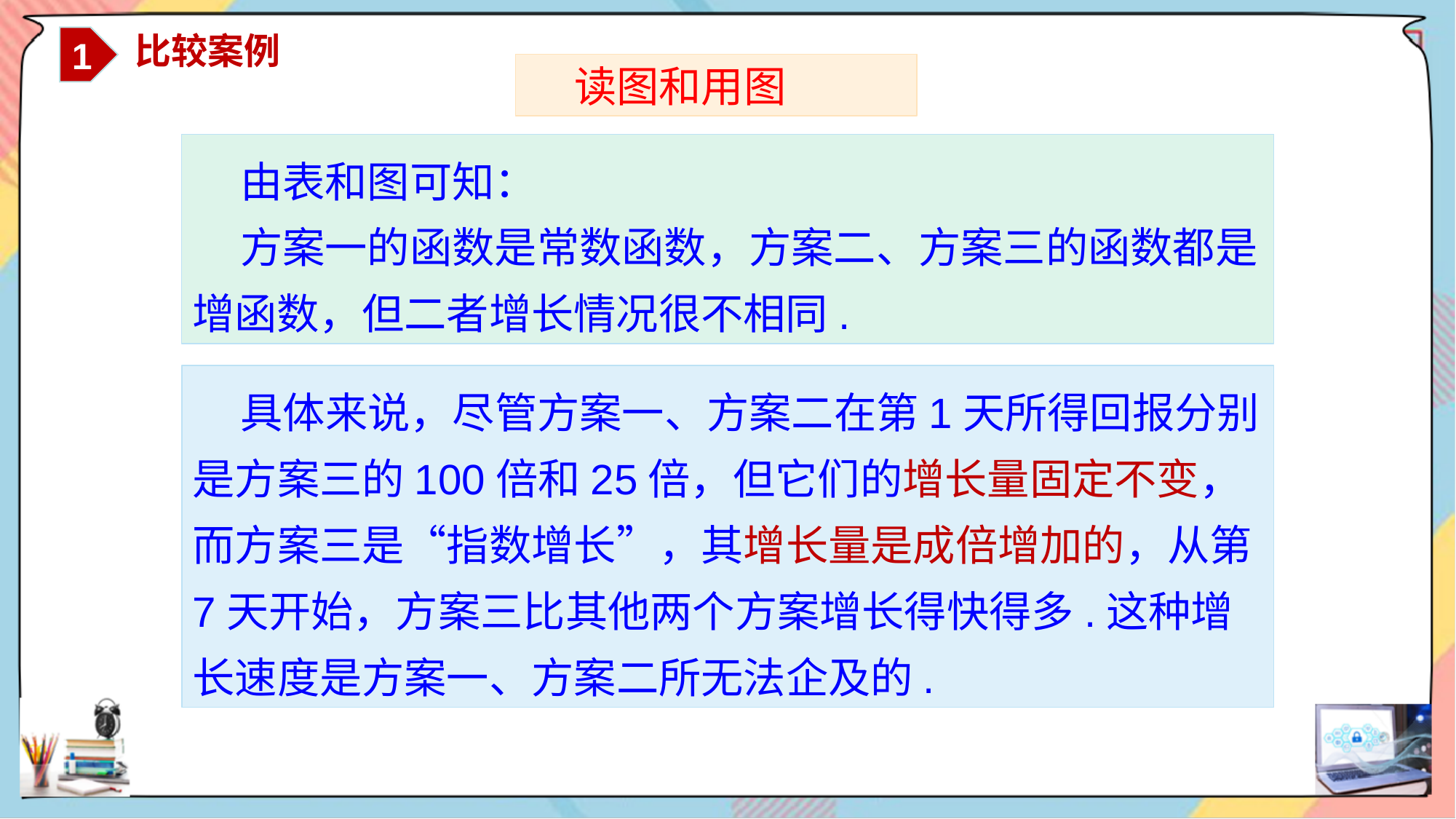

1
 比较案例
    读图和用图
    由表和图可知：
    方案一的函数是常数函数，方案二、方案三的函数都是增函数，但二者增长情况很不相同.
    具体来说，尽管方案一、方案二在第1天所得回报分别是方案三的100倍和25倍，但它们的增长量固定不变，而方案三是“指数增长”，其增长量是成倍增加的，从第7天开始，方案三比其他两个方案增长得快得多.这种增长速度是方案一、方案二所无法企及的.